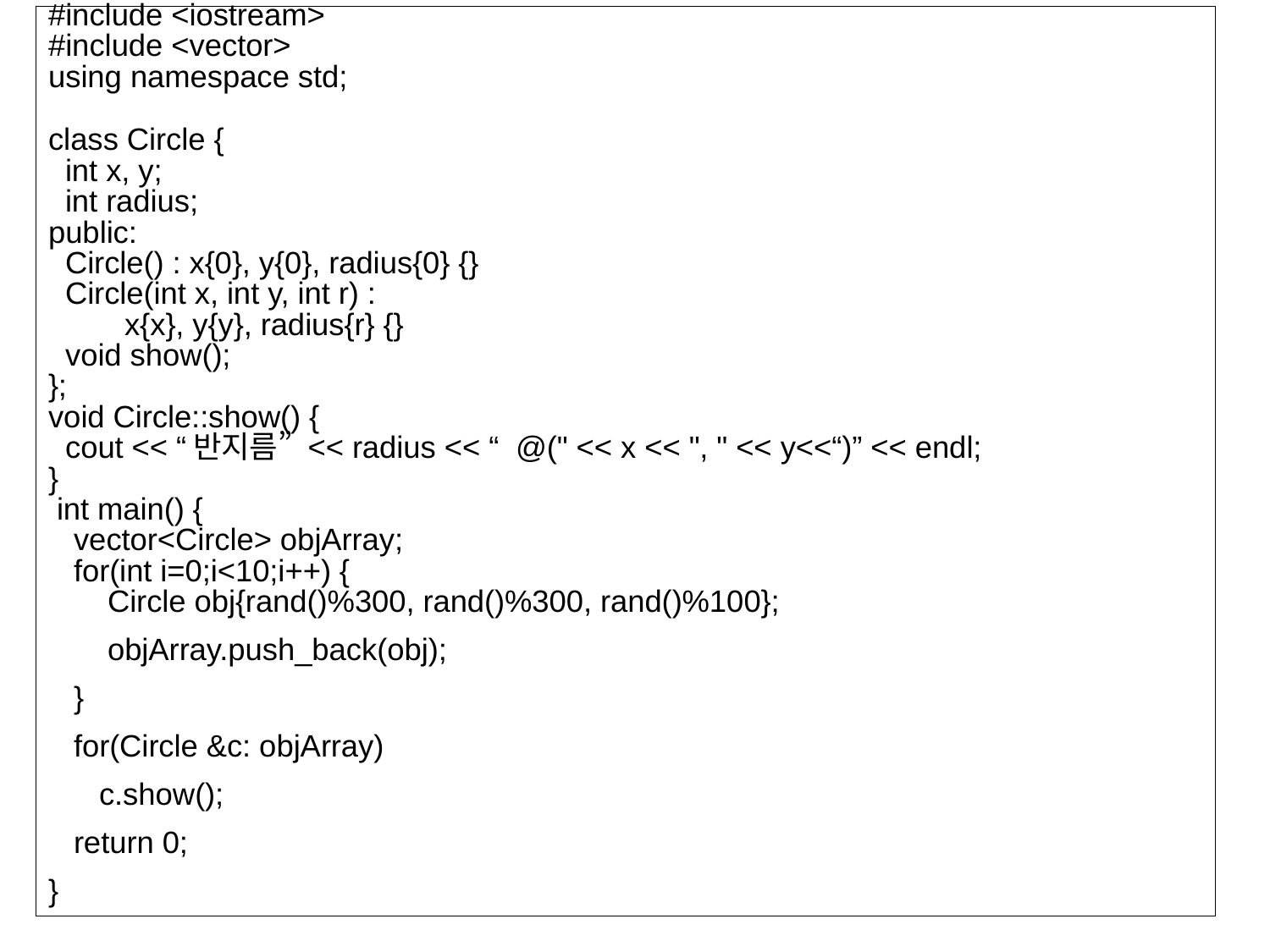

#include <iostream>
#include <vector>
using namespace std;

class Circle {
  int x, y;
  int radius;
public:
  Circle() : x{0}, y{0}, radius{0} {}
  Circle(int x, int y, int r) :
         x{x}, y{y}, radius{r} {}
  void show();
};
void Circle::show() {
  cout << “반지름” << radius << “  @(" << x << ", " << y<<“)” << endl;
}
 int main() {
   vector<Circle> objArray;
   for(int i=0;i<10;i++) {
       Circle obj{rand()%300, rand()%300, rand()%100};
       objArray.push_back(obj);
   }
   for(Circle &c: objArray)
      c.show();
   return 0;
}
5